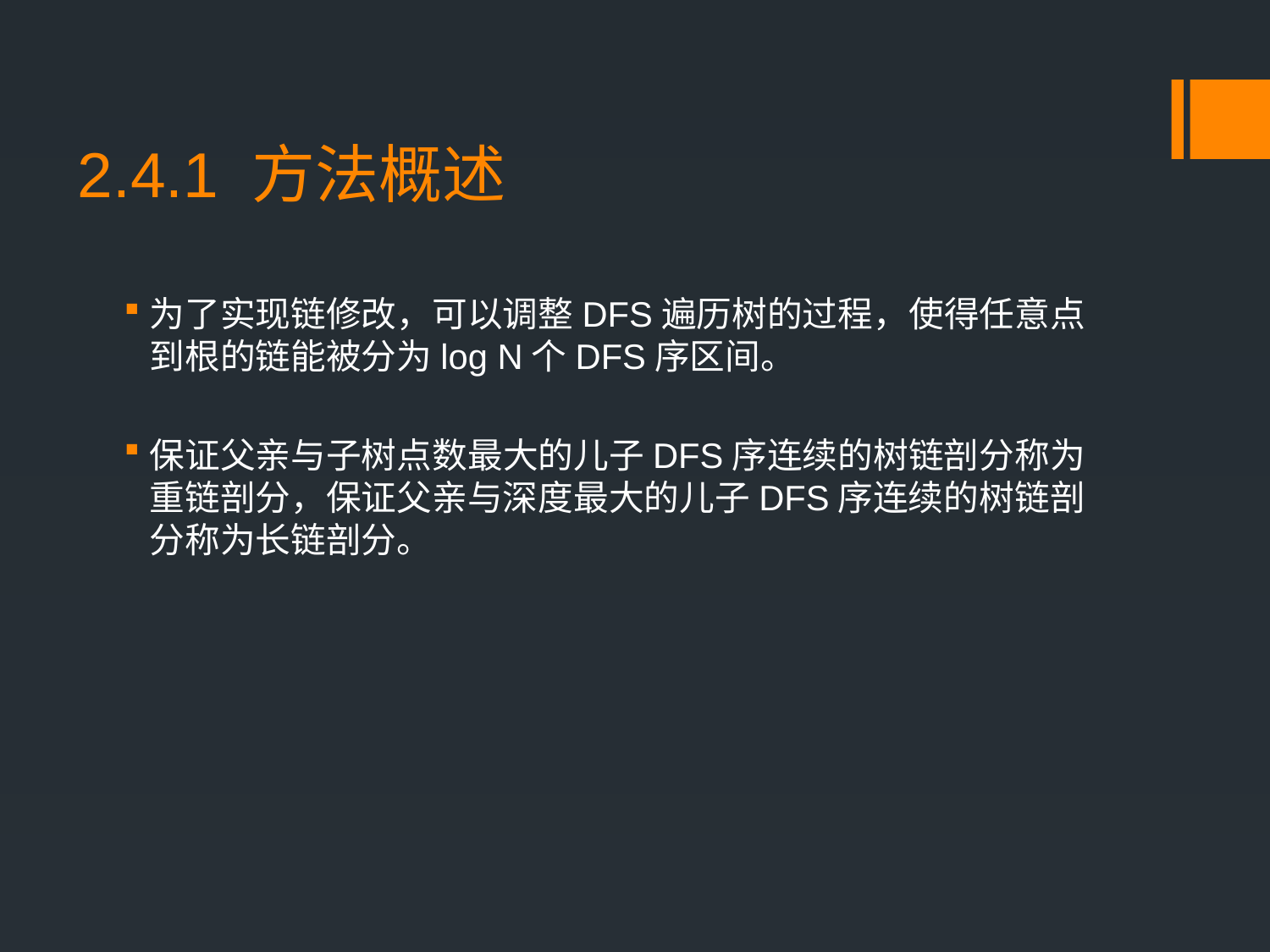

# 2.4.1 方法概述

为了实现链修改，可以调整DFS遍历树的过程，使得任意点到根的链能被分为log N个DFS序区间。

保证父亲与子树点数最大的儿子DFS序连续的树链剖分称为重链剖分，保证父亲与深度最大的儿子DFS序连续的树链剖分称为长链剖分。